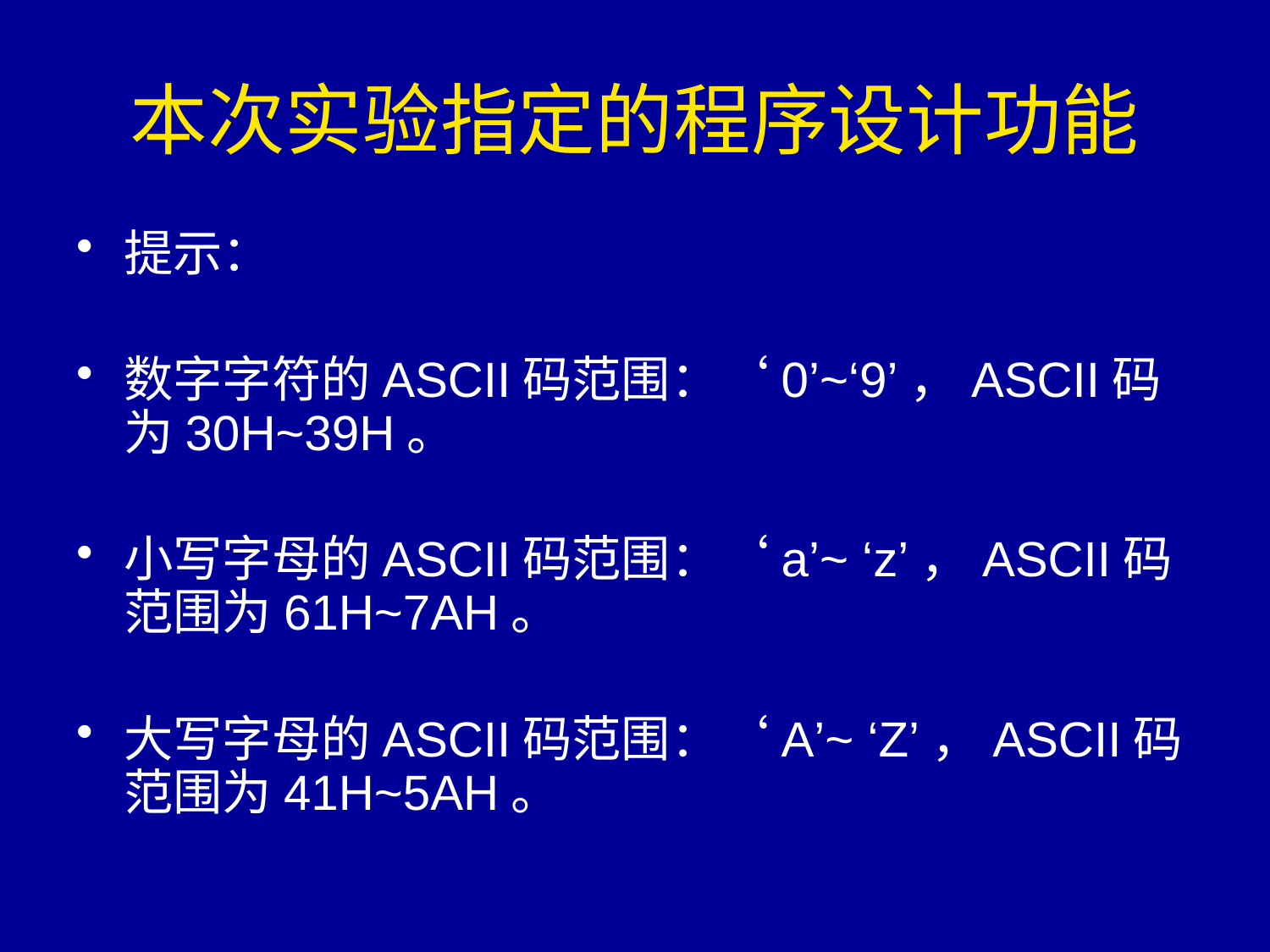

# 本次实验指定的程序设计功能
提示：

数字字符的ASCII码范围：‘0’~‘9’，ASCII码为30H~39H。

小写字母的ASCII码范围：‘a’~ ‘z’，ASCII码范围为61H~7AH。

大写字母的ASCII码范围：‘A’~ ‘Z’，ASCII码范围为41H~5AH。